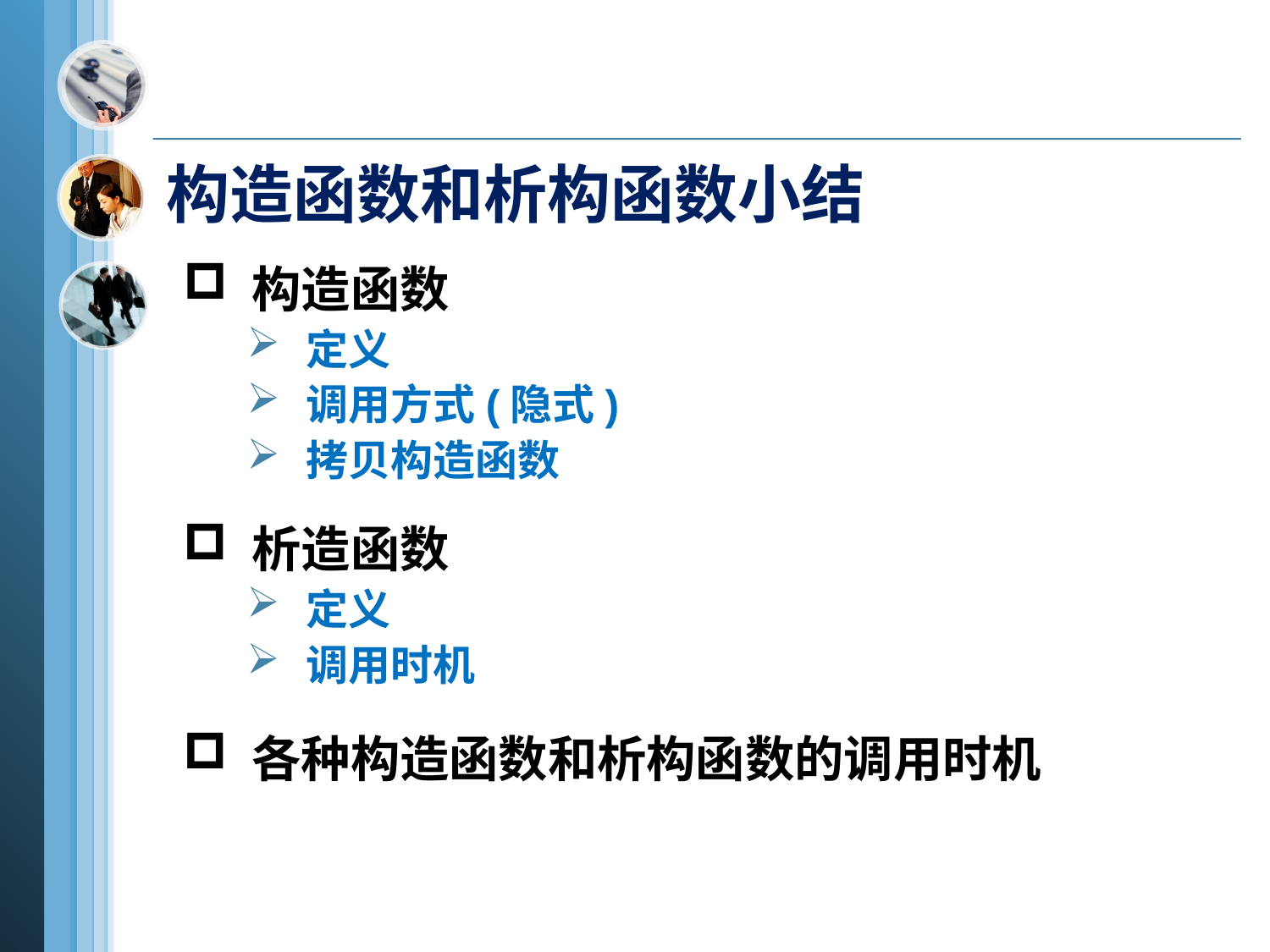

# 构造函数和析构函数小结
 构造函数
 定义
 调用方式(隐式)
 拷贝构造函数
 析造函数
 定义
 调用时机
 各种构造函数和析构函数的调用时机